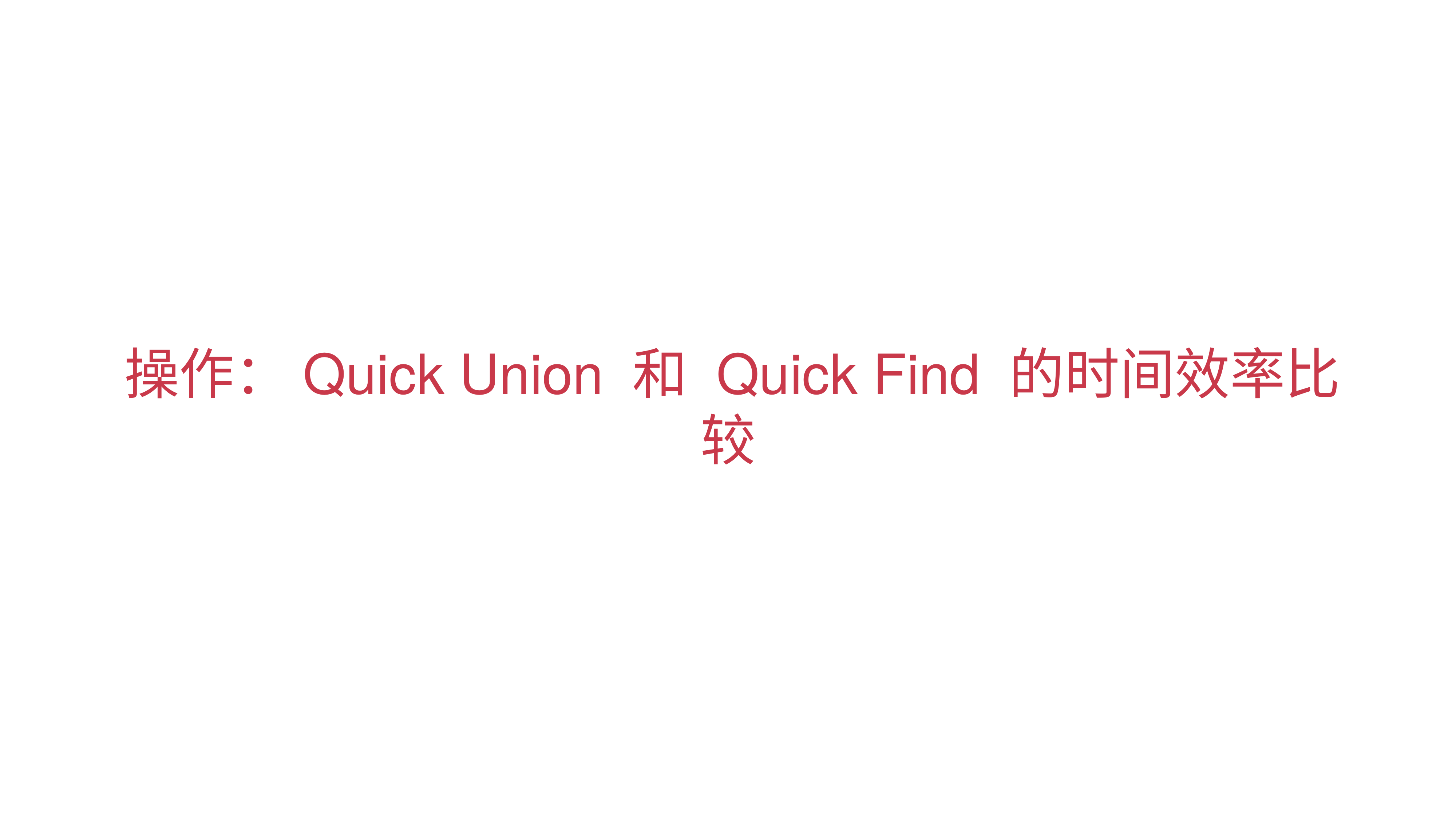

# 操作：Quick Union 和 Quick Find 的时间效率比较